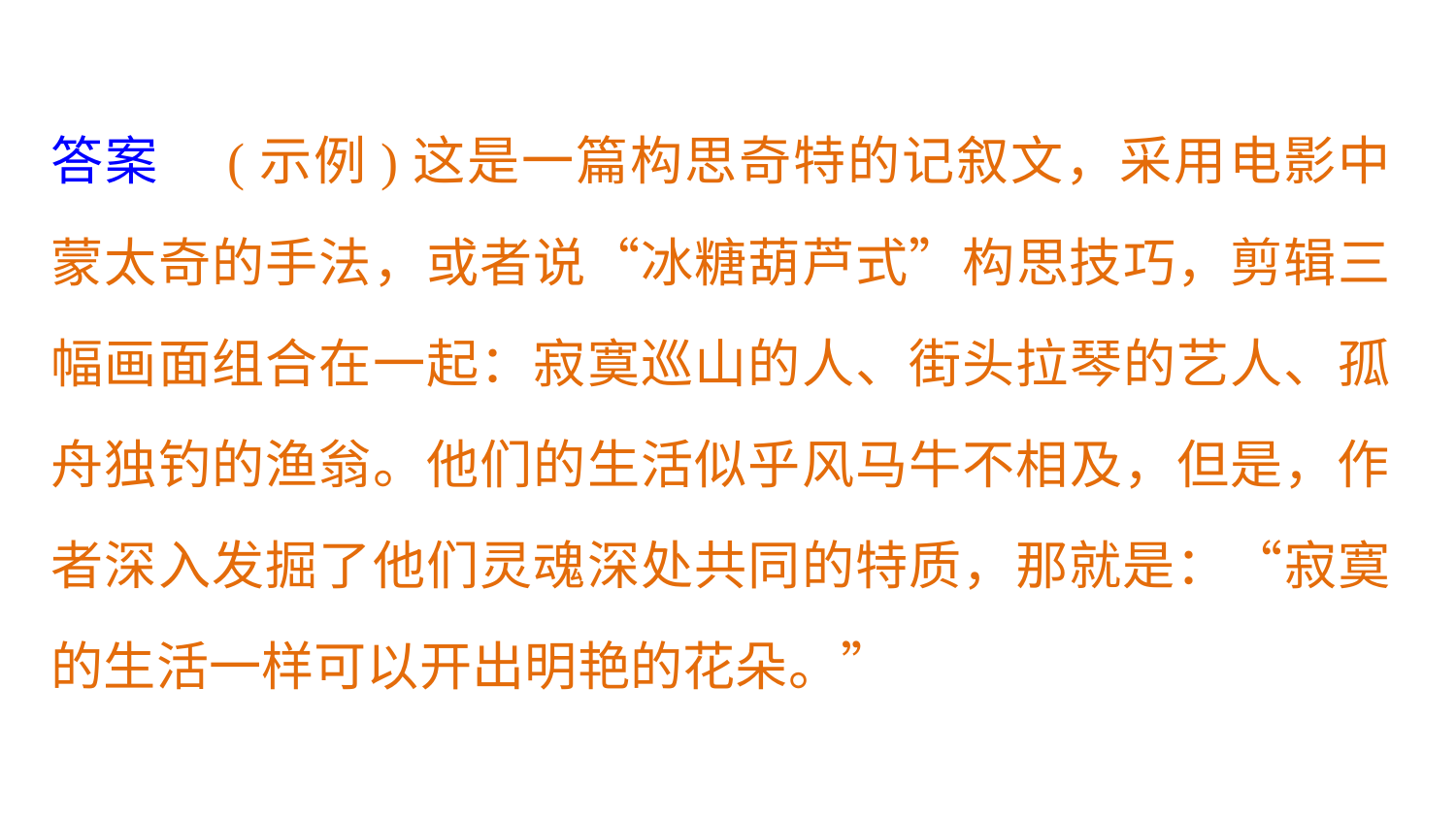

答案　(示例)这是一篇构思奇特的记叙文，采用电影中蒙太奇的手法，或者说“冰糖葫芦式”构思技巧，剪辑三幅画面组合在一起：寂寞巡山的人、街头拉琴的艺人、孤舟独钓的渔翁。他们的生活似乎风马牛不相及，但是，作者深入发掘了他们灵魂深处共同的特质，那就是：“寂寞的生活一样可以开出明艳的花朵。”